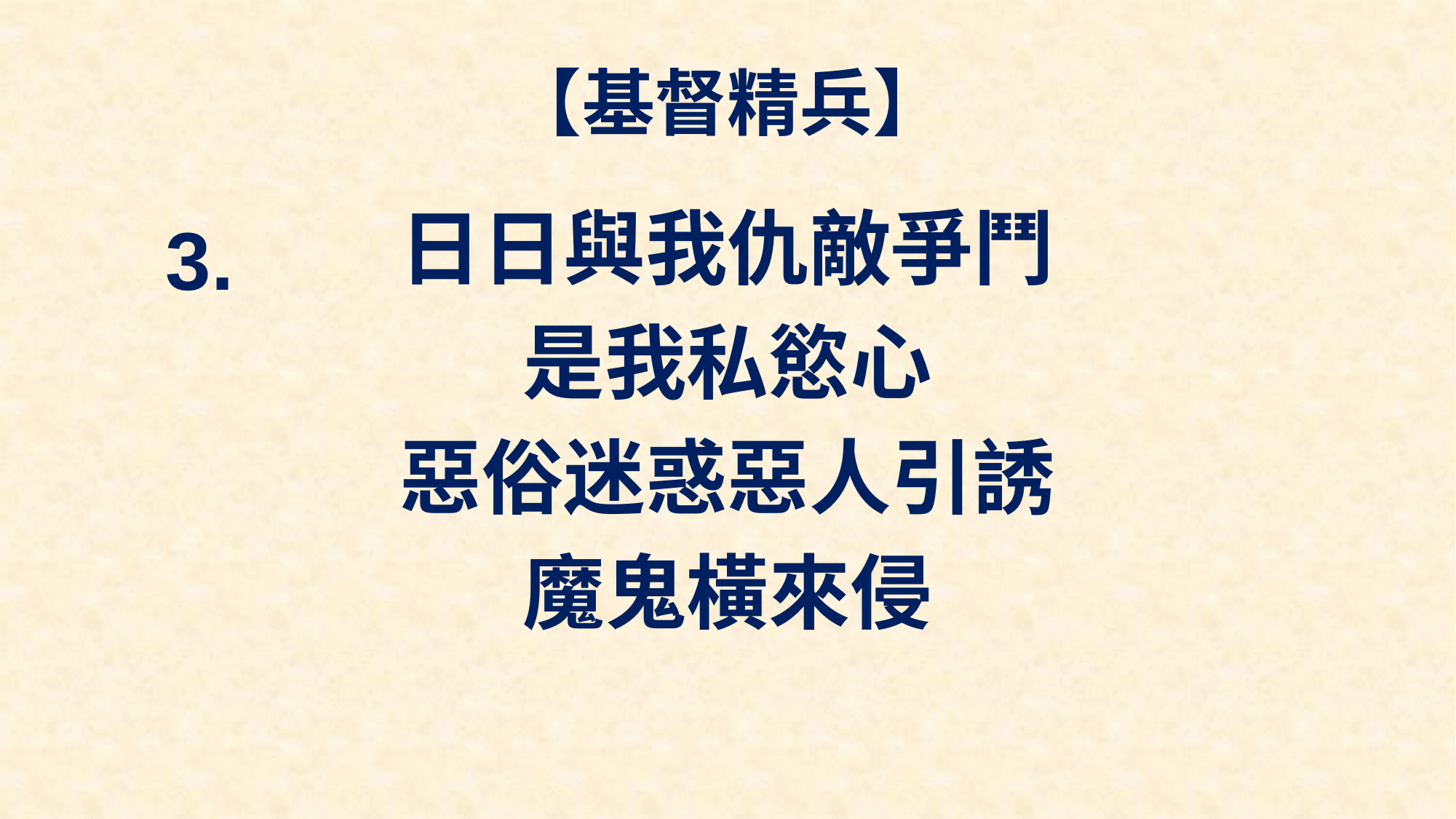

# 【基督精兵】
日日與我仇敵爭鬥
是我私慾心
惡俗迷惑惡人引誘
魔鬼橫來侵
3.